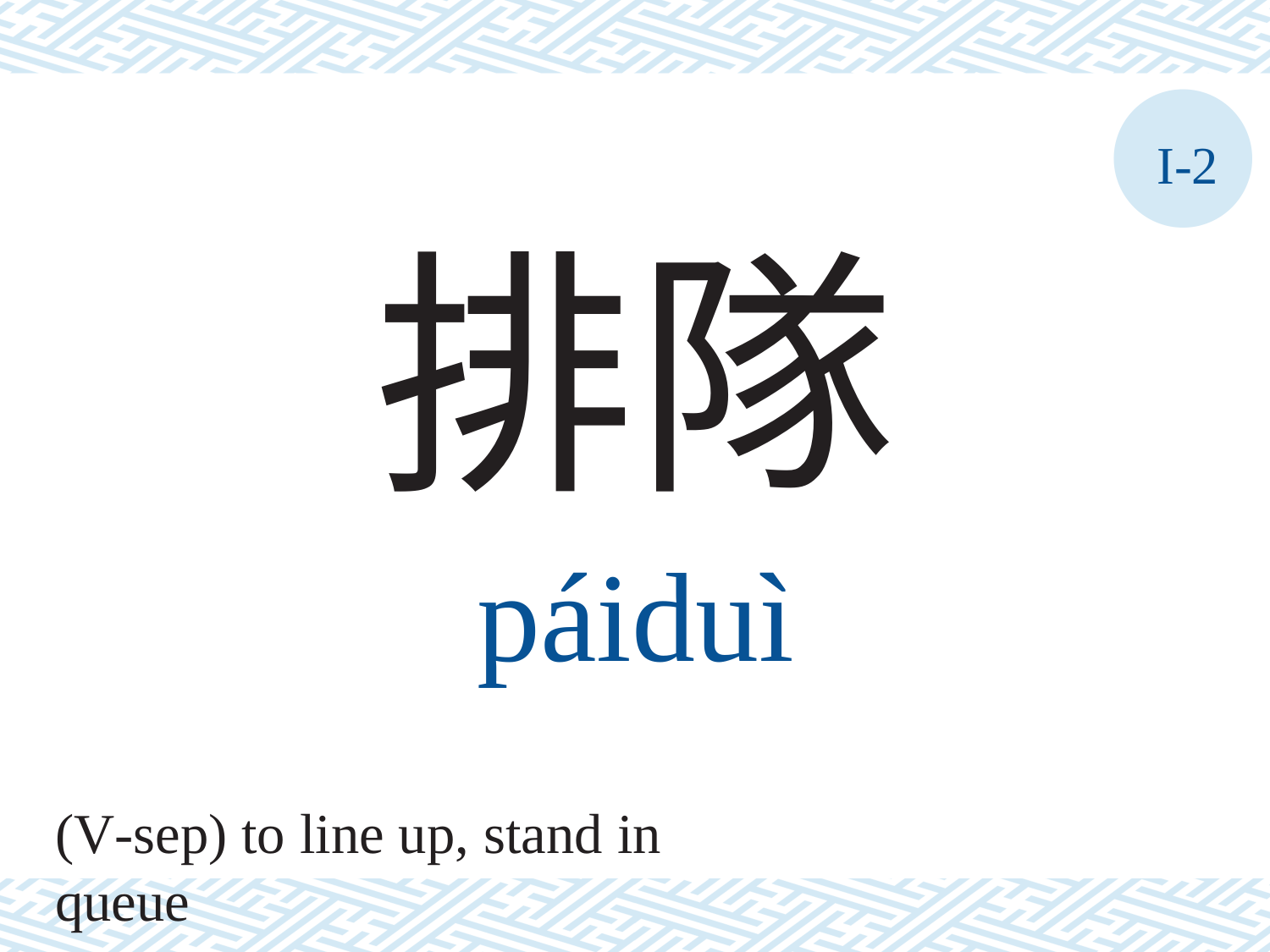

I-2
排隊
páiduì
(V-sep) to line up, stand in queue